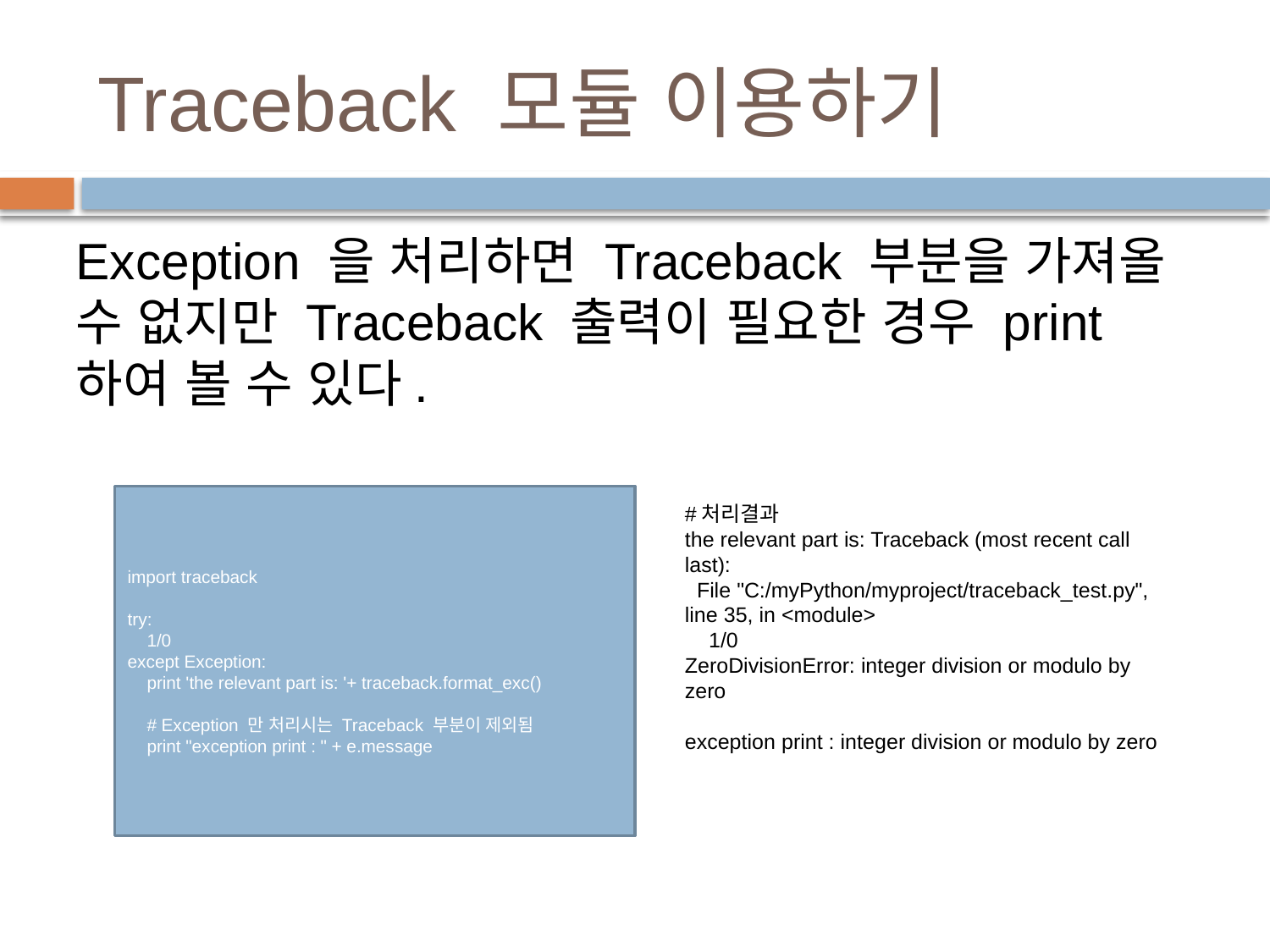

# Traceback 모듈 이용하기
Exception 을 처리하면 Traceback 부분을 가져올 수 없지만 Traceback 출력이 필요한 경우 print하여 볼 수 있다.

#처리결과
the relevant part is: Traceback (most recent call last):
  File "C:/myPython/myproject/traceback_test.py", line 35, in <module>
    1/0
ZeroDivisionError: integer division or modulo by zero

exception print : integer division or modulo by zero

import traceback

try:
    1/0
except Exception:
    print 'the relevant part is: '+ traceback.format_exc()

    # Exception 만 처리시는 Traceback 부분이 제외됨
    print "exception print : " + e.message